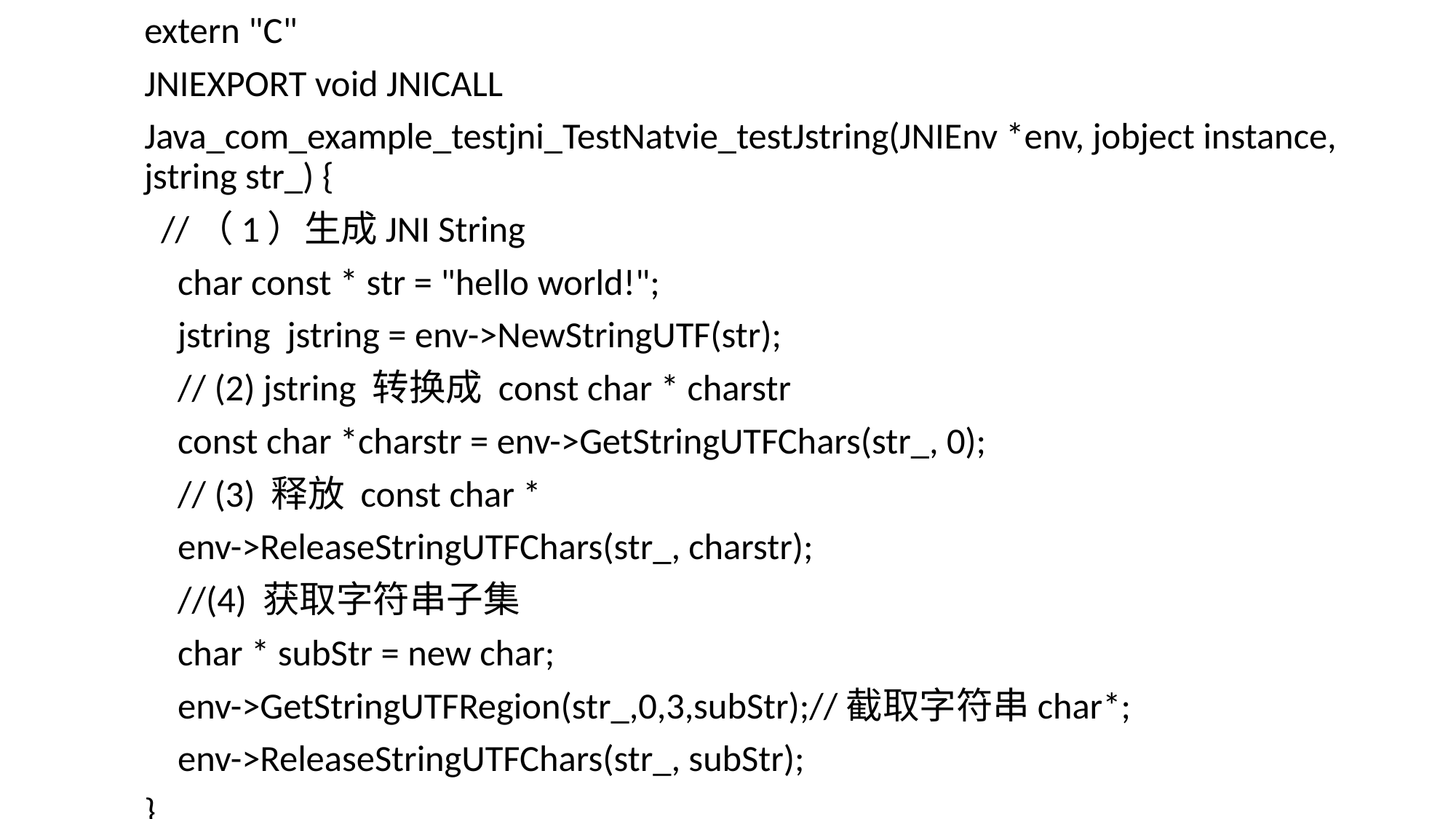

extern "C"
JNIEXPORT void JNICALL
Java_com_example_testjni_TestNatvie_testJstring(JNIEnv *env, jobject instance, jstring str_) {
  //（1）生成JNI String
    char const * str = "hello world!";
    jstring  jstring = env->NewStringUTF(str);
    // (2) jstring 转换成 const char * charstr
    const char *charstr = env->GetStringUTFChars(str_, 0);
    // (3) 释放 const char *
    env->ReleaseStringUTFChars(str_, charstr);
    //(4) 获取字符串子集
    char * subStr = new char;
    env->GetStringUTFRegion(str_,0,3,subStr);//截取字符串char*;
    env->ReleaseStringUTFChars(str_, subStr);
}